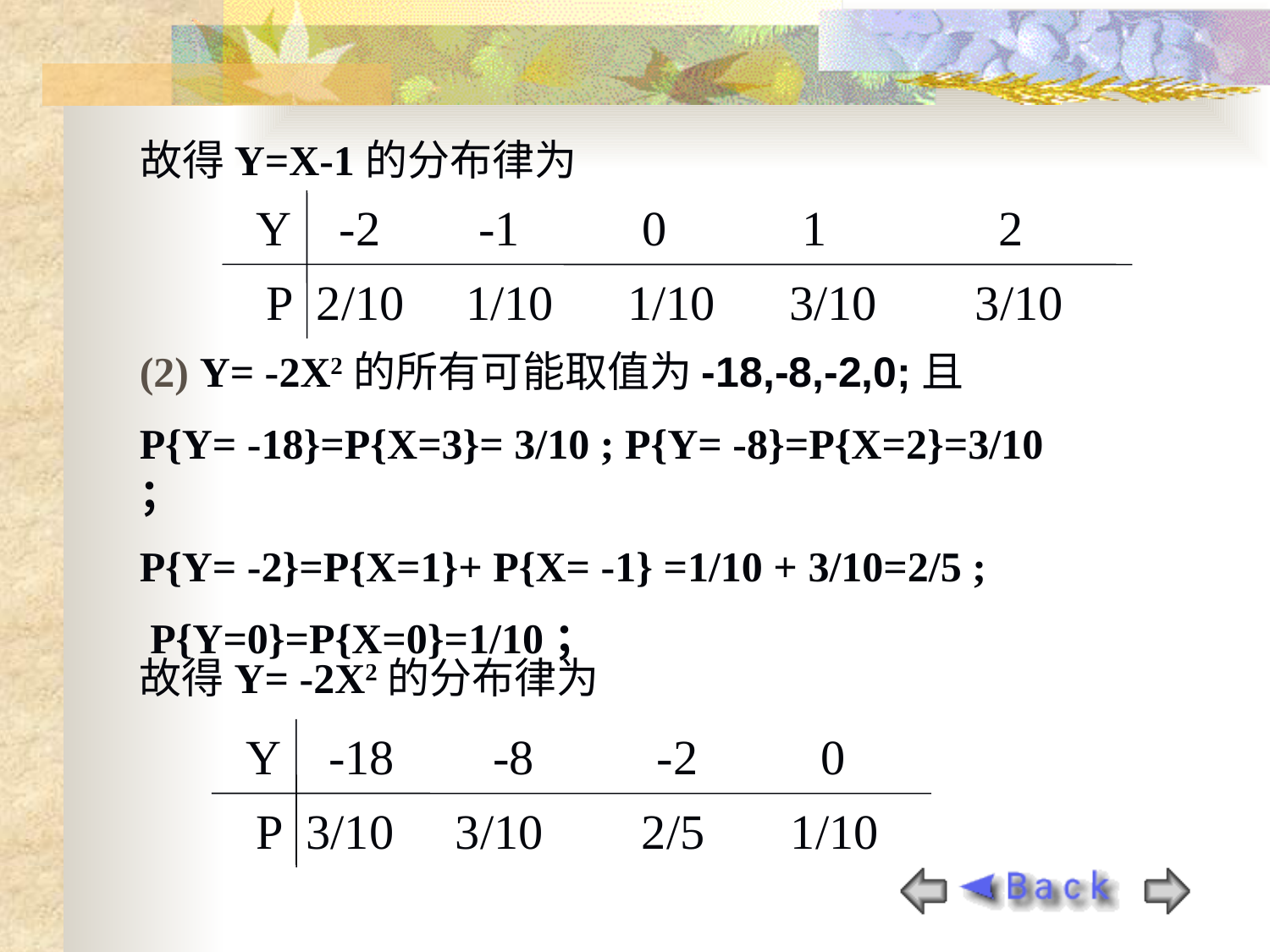

故得Y=X-1的分布律为
Y    -2        -1          0           1              2

P  2/10     1/10      1/10      3/10        3/10
(2) Y= -2X2的所有可能取值为-18,-8,-2,0;且
P{Y= -18}=P{X=3}= 3/10 ; P{Y= -8}=P{X=2}=3/10 ；
P{Y= -2}=P{X=1}+ P{X= -1} =1/10 + 3/10=2/5 ;
 P{Y=0}=P{X=0}=1/10；
故得Y= -2X2的分布律为
Y    -18        -8          -2          0

P  3/10     3/10        2/5       1/10